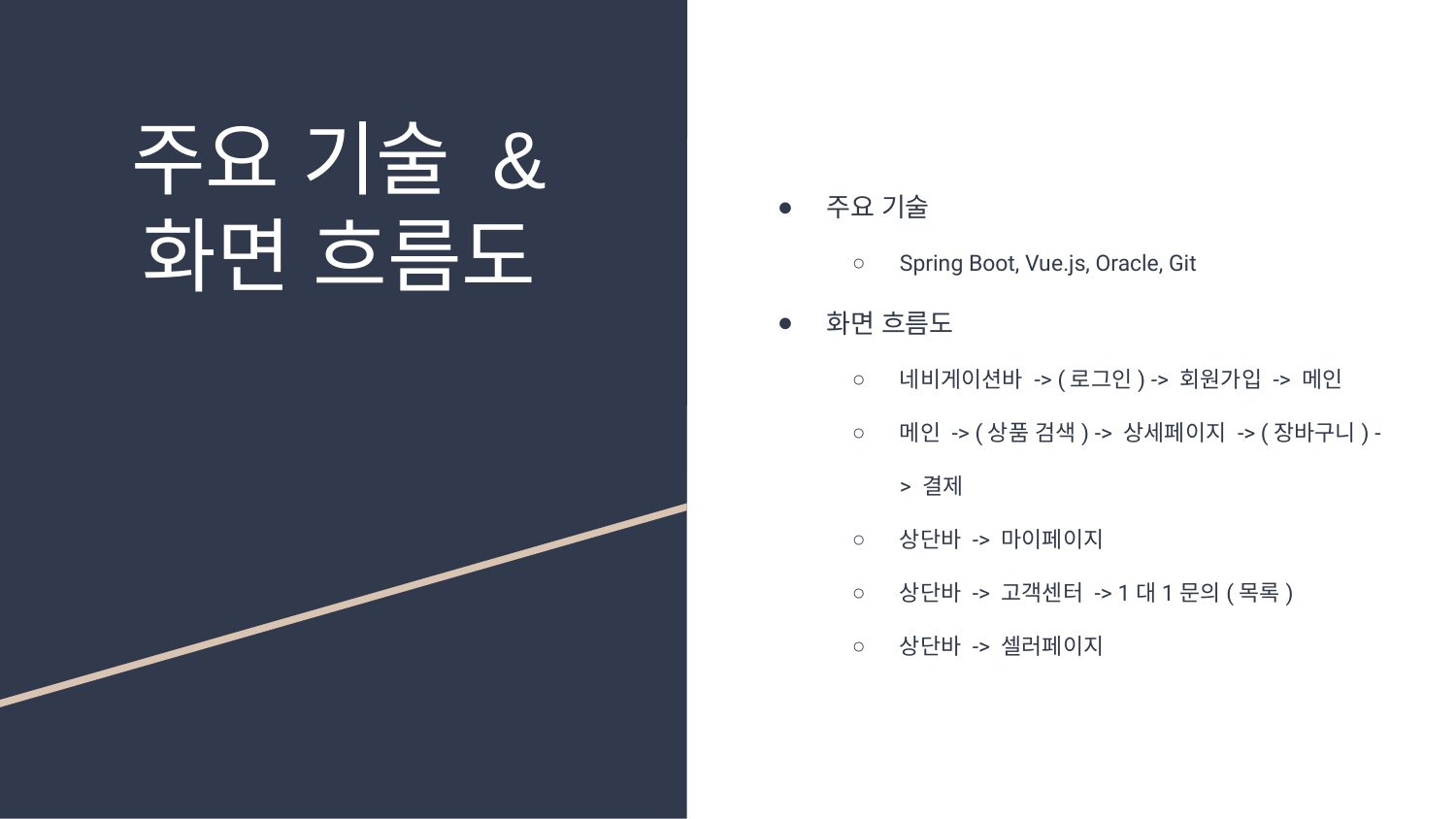

# 주요 기술 &
화면 흐름도
주요 기술
Spring Boot, Vue.js, Oracle, Git
화면 흐름도
네비게이션바 -> (로그인) -> 회원가입 -> 메인
메인 -> (상품 검색) -> 상세페이지 -> (장바구니) -> 결제
상단바 -> 마이페이지
상단바 -> 고객센터 -> 1대1문의(목록)
상단바 -> 셀러페이지